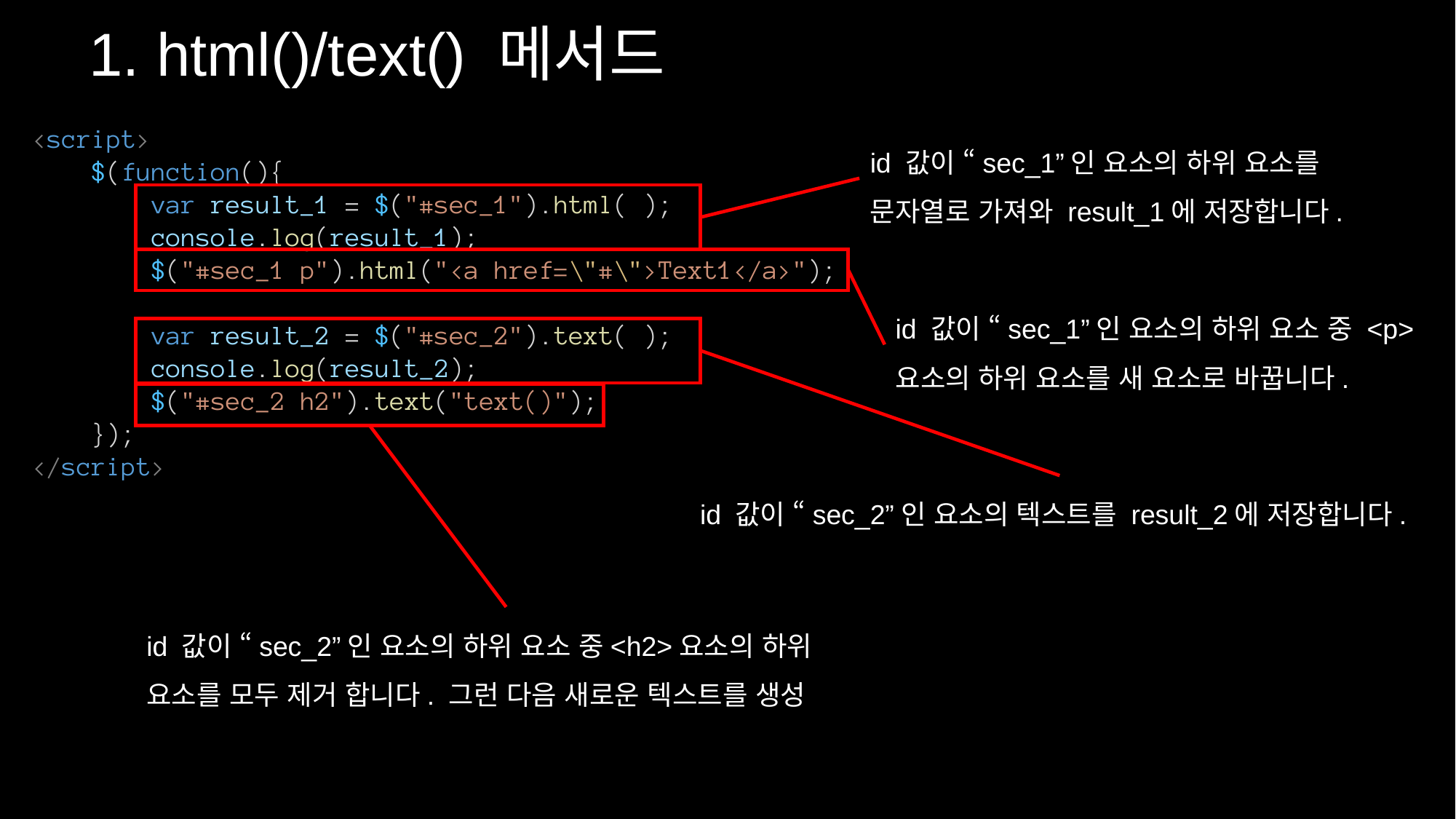

1. html()/text() 메서드
<script>
    $(function(){
        var result_1 = $("#sec_1").html( );
        console.log(result_1);
        $("#sec_1 p").html("<a href=\"#\">Text1</a>");
        var result_2 = $("#sec_2").text( );
        console.log(result_2);
        $("#sec_2 h2").text("text()");
    });
</script>
id 값이 “sec_1”인 요소의 하위 요소를 문자열로 가져와 result_1에 저장합니다.

id 값이 “sec_1”인 요소의 하위 요소 중 <p> 요소의 하위 요소를 새 요소로 바꿉니다.

id 값이 “sec_2”인 요소의 텍스트를 result_2에 저장합니다.
id 값이 “sec_2”인 요소의 하위 요소 중<h2>요소의 하위 요소를 모두 제거 합니다. 그런 다음 새로운 텍스트를 생성